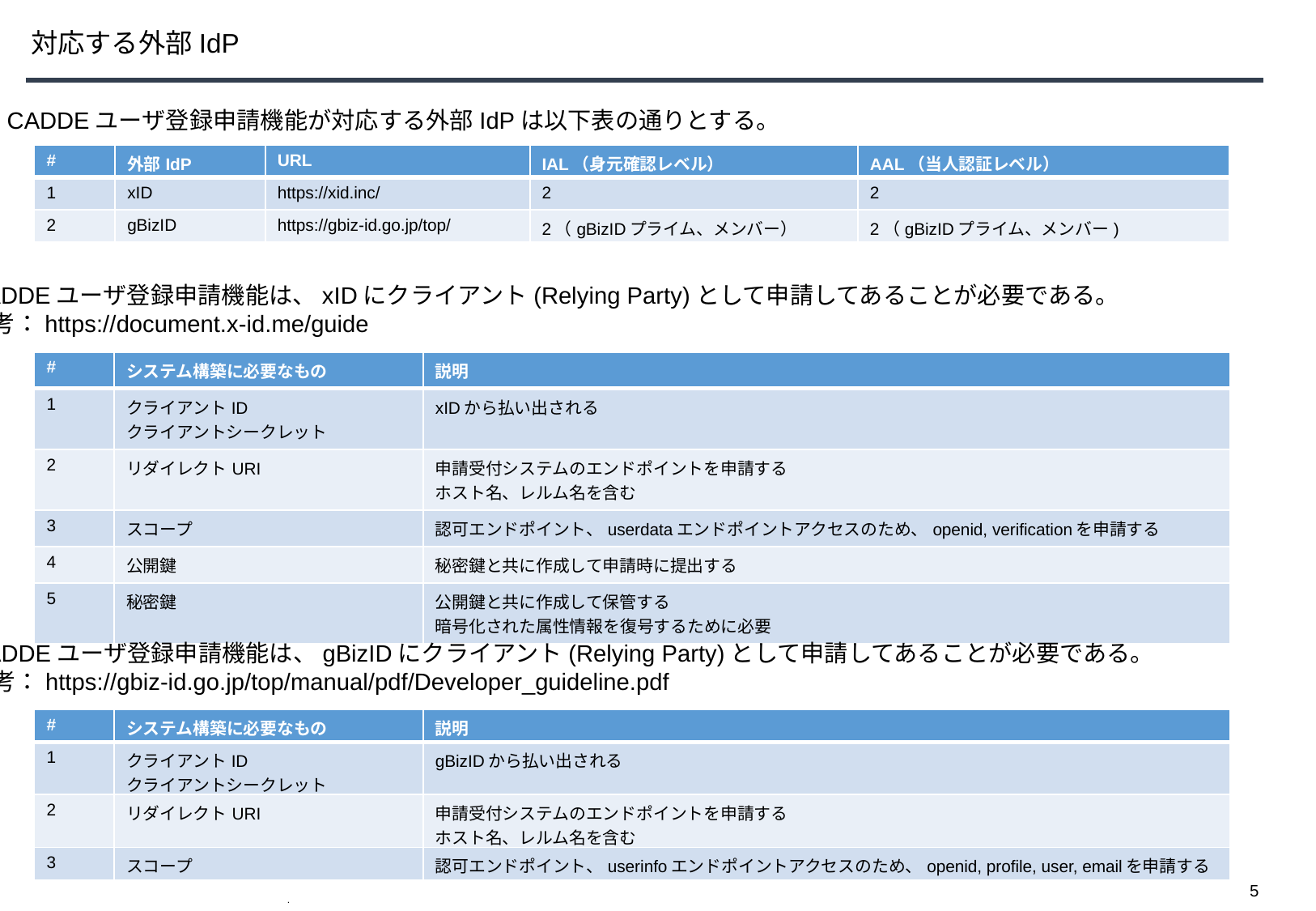

# 対応する外部IdP
CADDEユーザ登録申請機能が対応する外部IdPは以下表の通りとする。
| # | 外部IdP | URL | IAL（身元確認レベル） | AAL（当人認証レベル） |
| --- | --- | --- | --- | --- |
| 1 | xID | https://xid.inc/ | 2 | 2 |
| 2 | gBizID | https://gbiz-id.go.jp/top/ | 2（gBizIDプライム、メンバー） | 2（gBizIDプライム、メンバー) |
CADDEユーザ登録申請機能は、xIDにクライアント(Relying Party)として申請してあることが必要である。
参考：https://document.x-id.me/guide
| # | システム構築に必要なもの | 説明 |
| --- | --- | --- |
| 1 | クライアントID クライアントシークレット | xIDから払い出される |
| 2 | リダイレクトURI | 申請受付システムのエンドポイントを申請する ホスト名、レルム名を含む |
| 3 | スコープ | 認可エンドポイント、userdataエンドポイントアクセスのため、openid, verificationを申請する |
| 4 | 公開鍵 | 秘密鍵と共に作成して申請時に提出する |
| 5 | 秘密鍵 | 公開鍵と共に作成して保管する 暗号化された属性情報を復号するために必要 |
CADDEユーザ登録申請機能は、gBizIDにクライアント(Relying Party)として申請してあることが必要である。
参考：https://gbiz-id.go.jp/top/manual/pdf/Developer_guideline.pdf
| # | システム構築に必要なもの | 説明 |
| --- | --- | --- |
| 1 | クライアントID クライアントシークレット | gBizIDから払い出される |
| 2 | リダイレクトURI | 申請受付システムのエンドポイントを申請する ホスト名、レルム名を含む |
| 3 | スコープ | 認可エンドポイント、userinfoエンドポイントアクセスのため、openid, profile, user, emailを申請する |